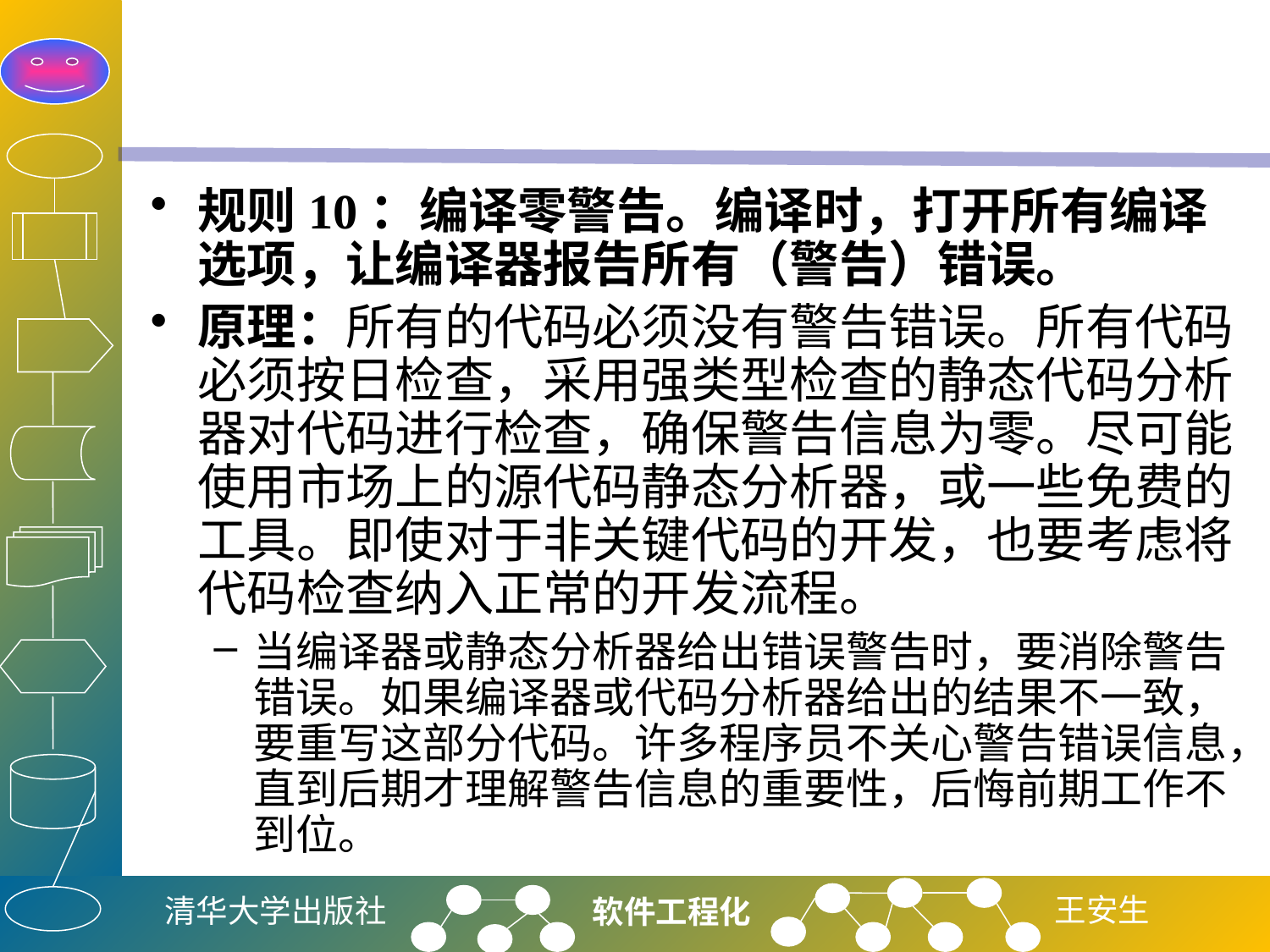

#
规则10：编译零警告。编译时，打开所有编译选项，让编译器报告所有（警告）错误。
原理：所有的代码必须没有警告错误。所有代码必须按日检查，采用强类型检查的静态代码分析器对代码进行检查，确保警告信息为零。尽可能使用市场上的源代码静态分析器，或一些免费的工具。即使对于非关键代码的开发，也要考虑将代码检查纳入正常的开发流程。
当编译器或静态分析器给出错误警告时，要消除警告错误。如果编译器或代码分析器给出的结果不一致，要重写这部分代码。许多程序员不关心警告错误信息，直到后期才理解警告信息的重要性，后悔前期工作不到位。